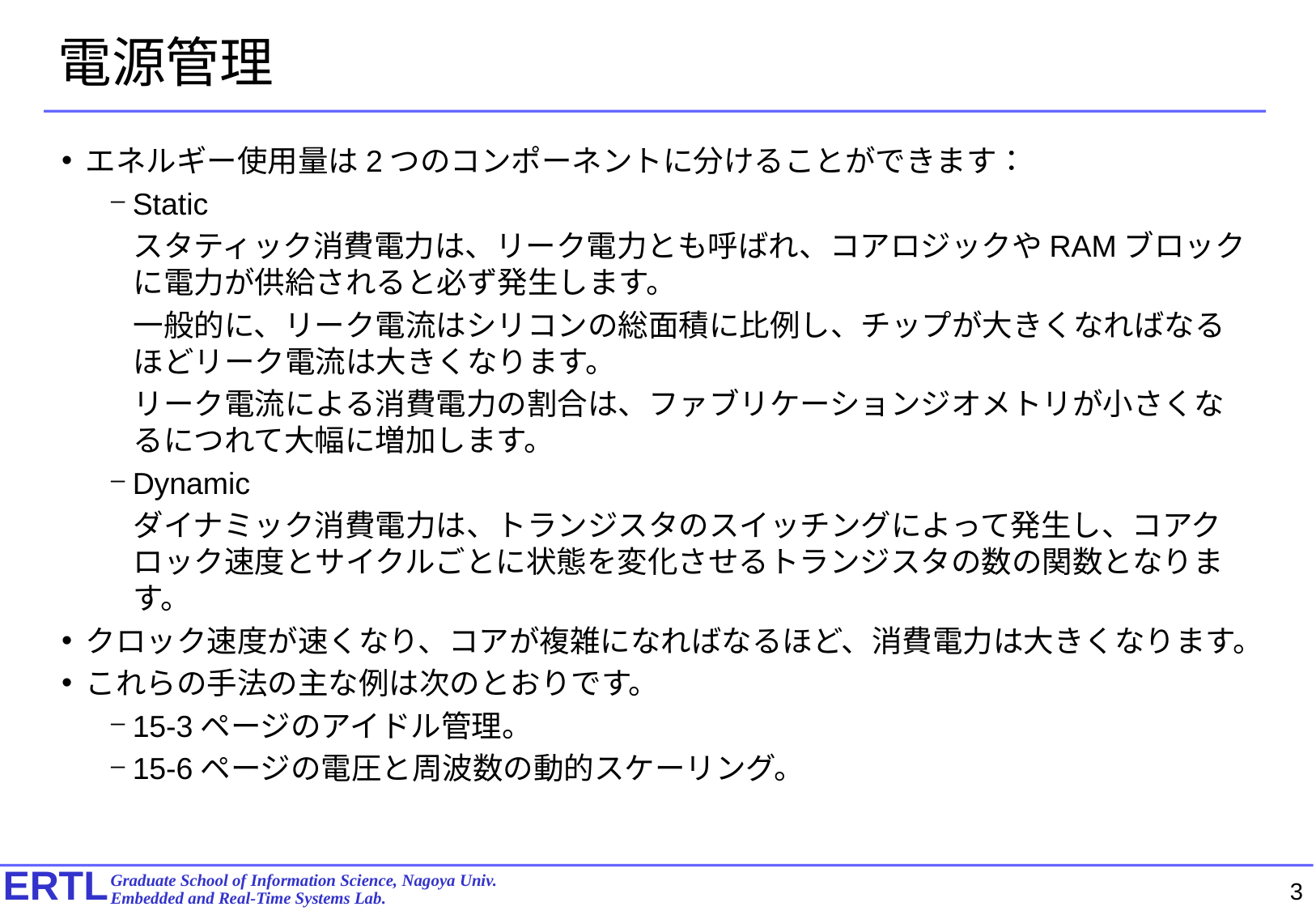

# 電源管理
エネルギー使用量は2つのコンポーネントに分けることができます：
Static
スタティック消費電力は、リーク電力とも呼ばれ、コアロジックやRAMブロックに電力が供給されると必ず発生します。
一般的に、リーク電流はシリコンの総面積に比例し、チップが大きくなればなるほどリーク電流は大きくなります。
リーク電流による消費電力の割合は、ファブリケーションジオメトリが小さくなるにつれて大幅に増加します。
Dynamic
ダイナミック消費電力は、トランジスタのスイッチングによって発生し、コアクロック速度とサイクルごとに状態を変化させるトランジスタの数の関数となります。
クロック速度が速くなり、コアが複雑になればなるほど、消費電力は大きくなります。
これらの手法の主な例は次のとおりです。
15-3ページのアイドル管理。
15-6ページの電圧と周波数の動的スケーリング。
3